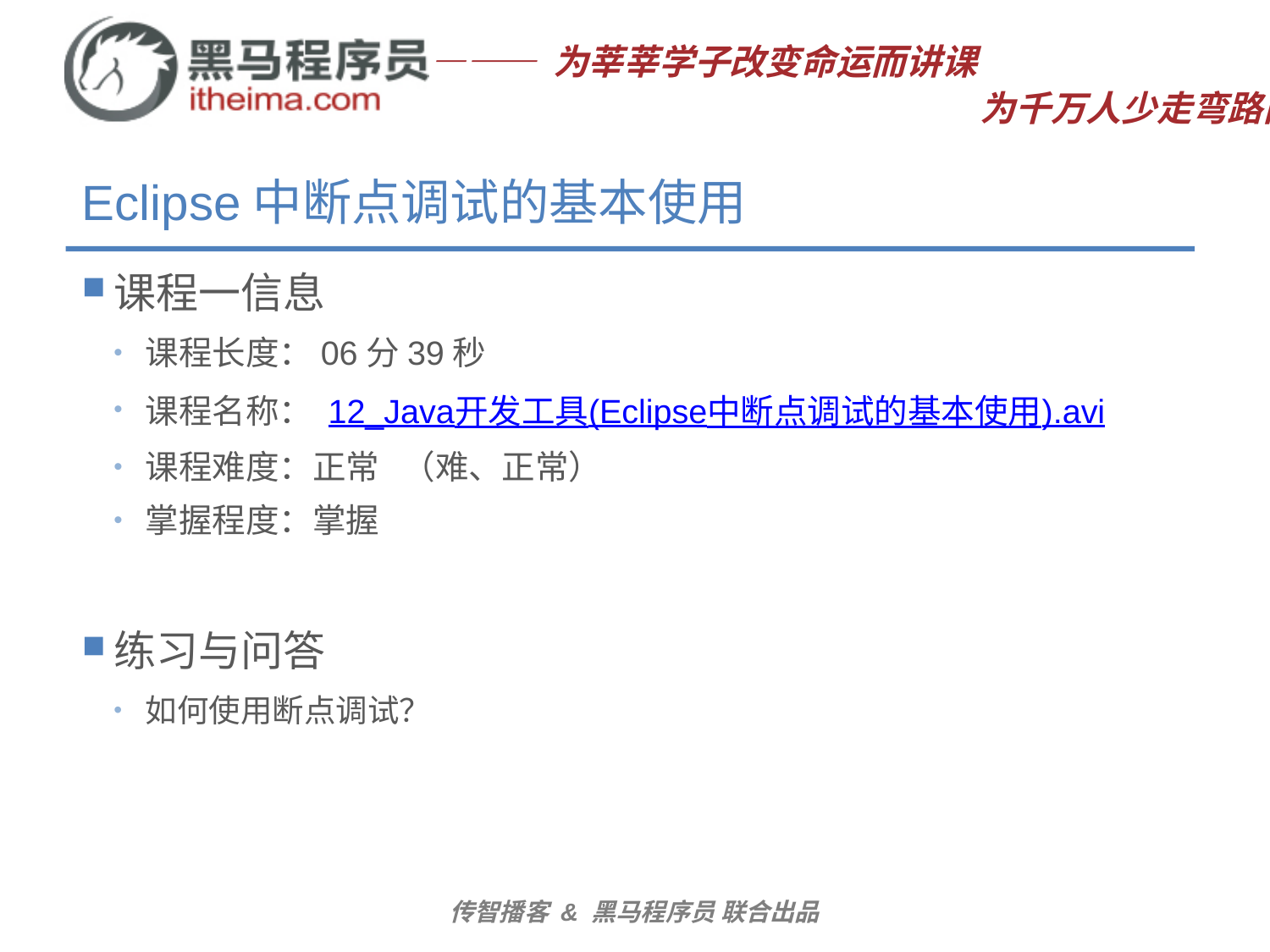

# Eclipse中断点调试的基本使用
课程一信息
课程长度：06分39秒
课程名称： 12_Java开发工具(Eclipse中断点调试的基本使用).avi
课程难度：正常   （难、正常）
掌握程度：掌握

练习与问答
如何使用断点调试？